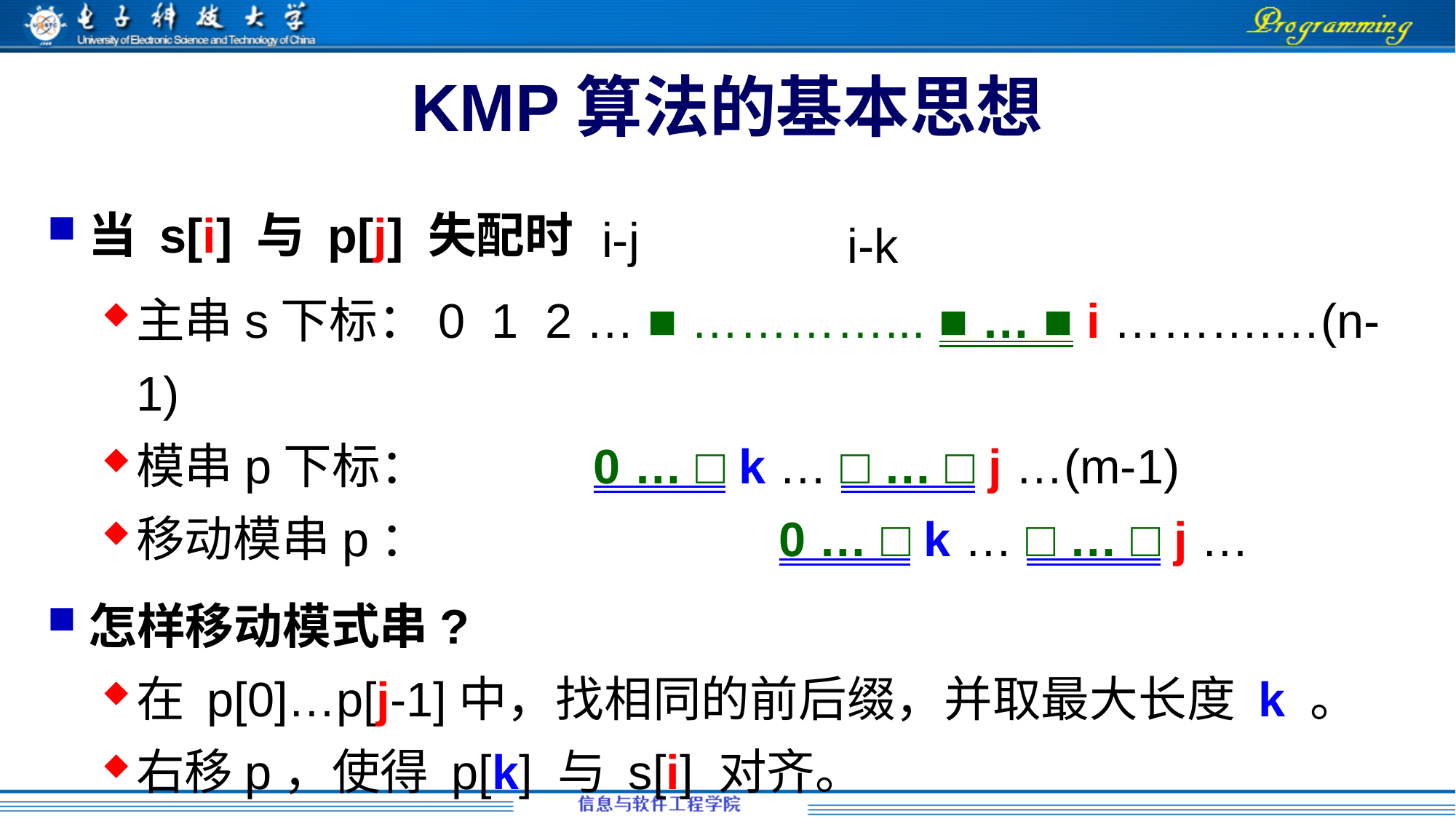

# KMP算法的基本思想
当 s[i] 与 p[j] 失配时
主串s下标：0  1  2 … ■ …………... ■ … ■ i ……….…(n-1)
模串p下标：              0 … □ k … □ … □ j …(m-1)
移动模串p：                               0 … □ k … □ … □ j …
怎样移动模式串?
在 p[0]…p[j-1]中，找相同的前后缀，并取最大长度 k 。
右移p，使得 p[k] 与 s[i] 对齐。
i-j
i-k